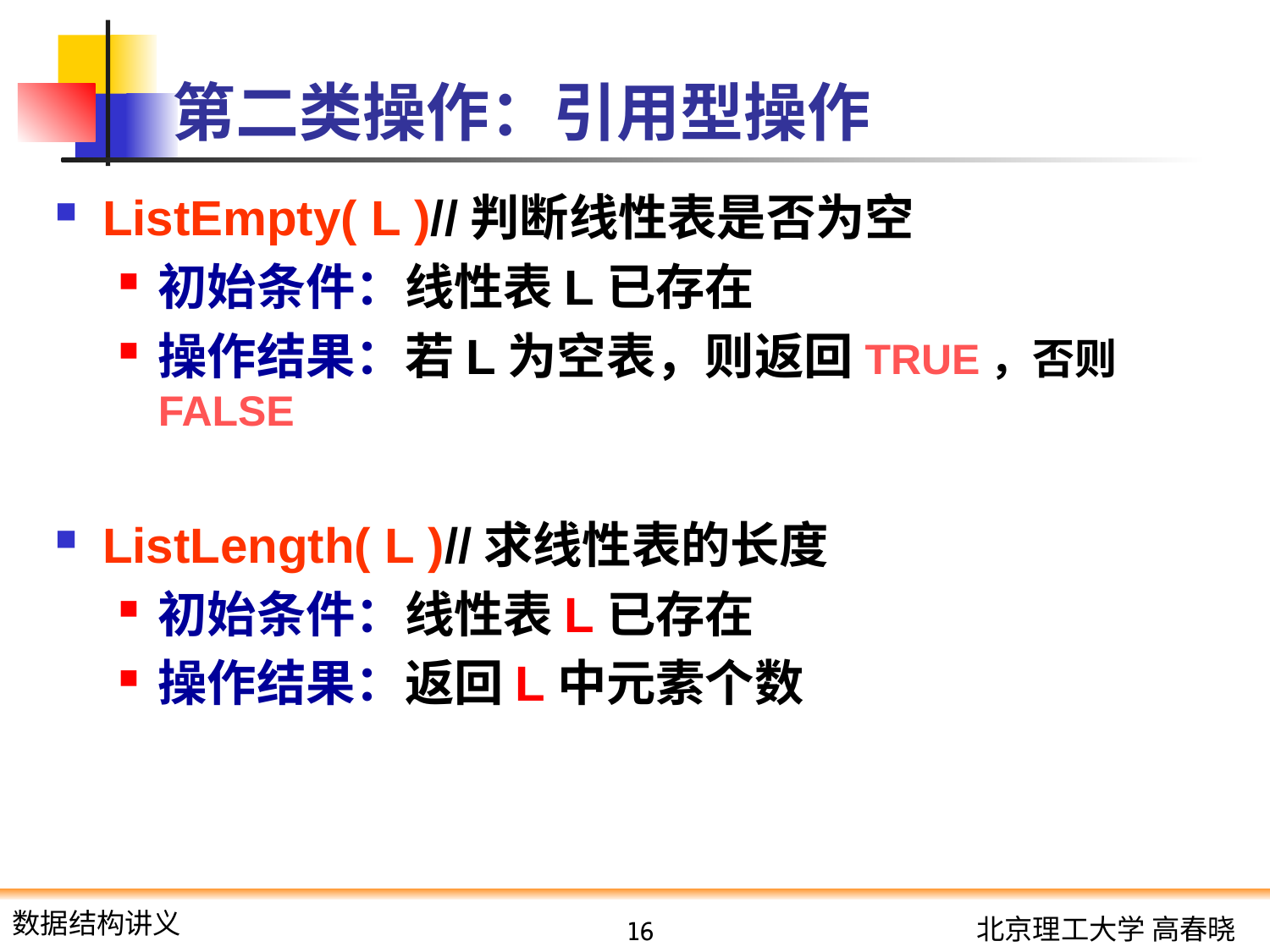

# 第二类操作：引用型操作
ListEmpty( L )//判断线性表是否为空
初始条件：线性表L已存在
操作结果：若L为空表，则返回TRUE，否则FALSE

ListLength( L )//求线性表的长度
初始条件：线性表L已存在
操作结果：返回L中元素个数
16